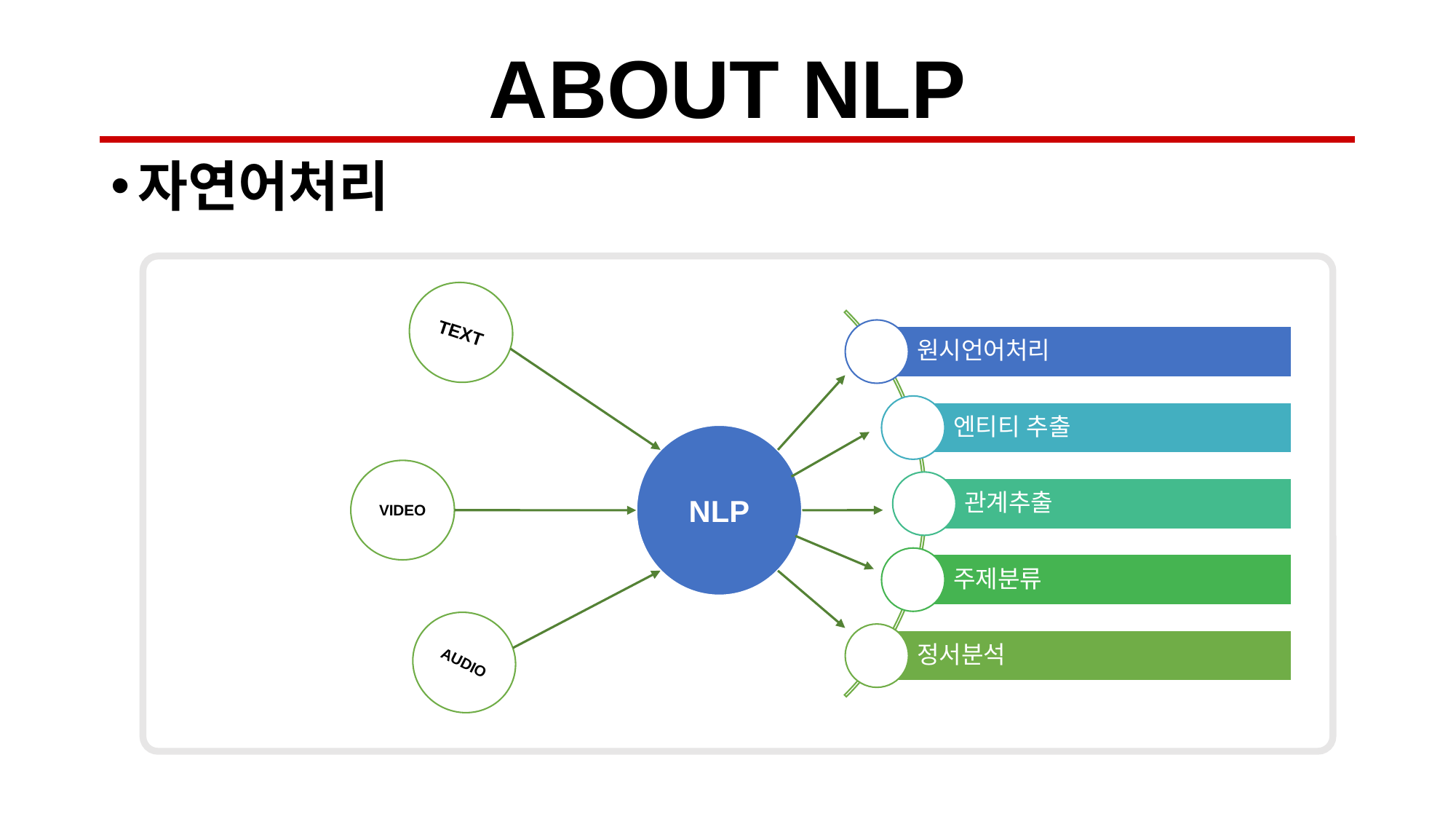

# ABOUT NLP
자연어처리

TEXT
원시언어처리
엔티티 추출
관계추출
주제분류
정서분석
NLP
VIDEO
AUDIO